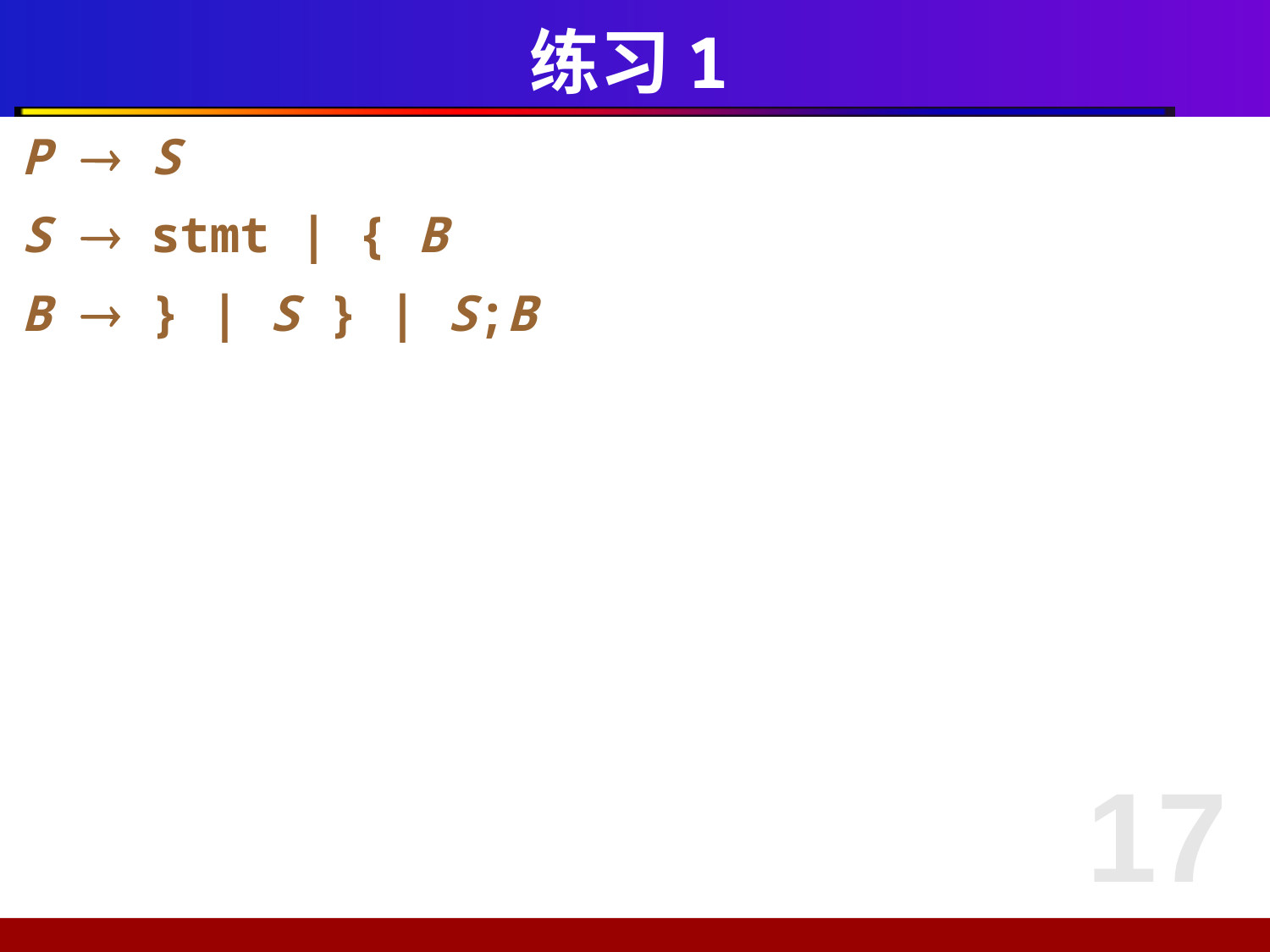

# 练习1
P → S
S → stmt | { B
B → } | S } | S;B
17